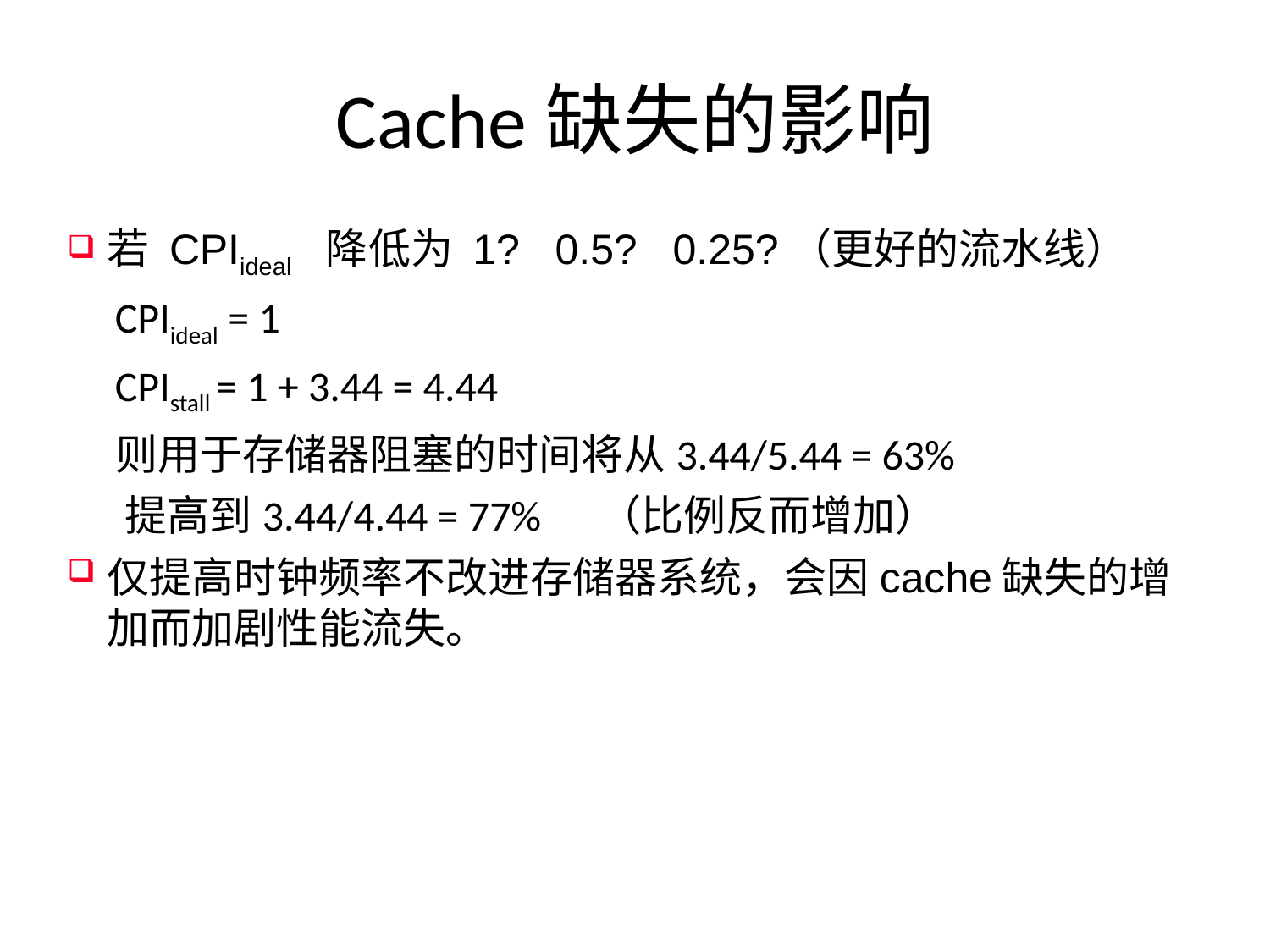

# Cache缺失的影响
若 CPIideal  降低为 1?   0.5?   0.25?（更好的流水线）
     CPIideal = 1
     CPIstall = 1 + 3.44 = 4.44
    则用于存储器阻塞的时间将从3.44/5.44 = 63%
     提高到3.44/4.44 = 77%     （比例反而增加）
仅提高时钟频率不改进存储器系统，会因cache缺失的增加而加剧性能流失。